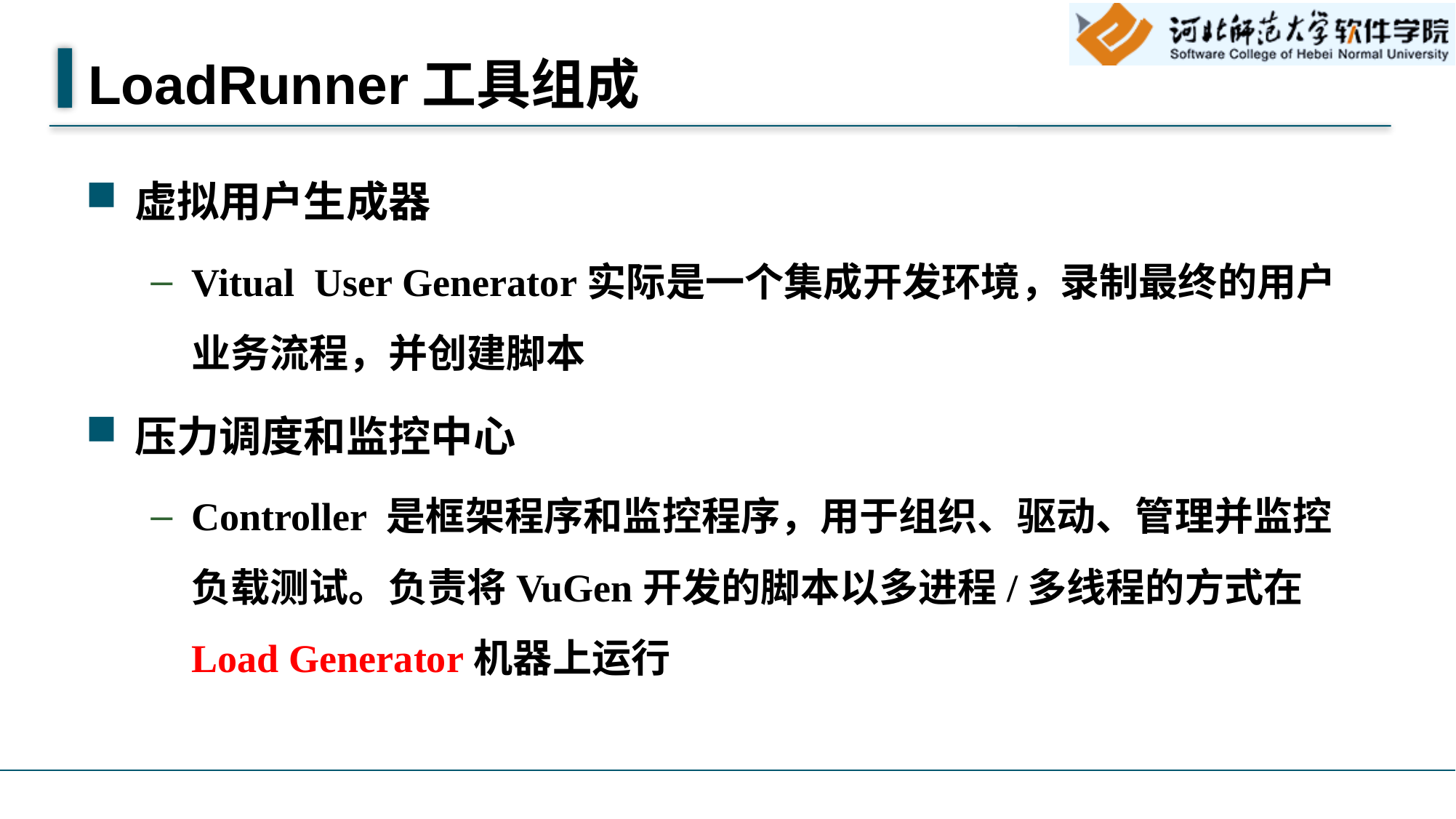

# LoadRunner工具组成
虚拟用户生成器
Vitual  User Generator实际是一个集成开发环境，录制最终的用户业务流程，并创建脚本
压力调度和监控中心
Controller 是框架程序和监控程序，用于组织、驱动、管理并监控负载测试。负责将VuGen开发的脚本以多进程/多线程的方式在Load Generator机器上运行